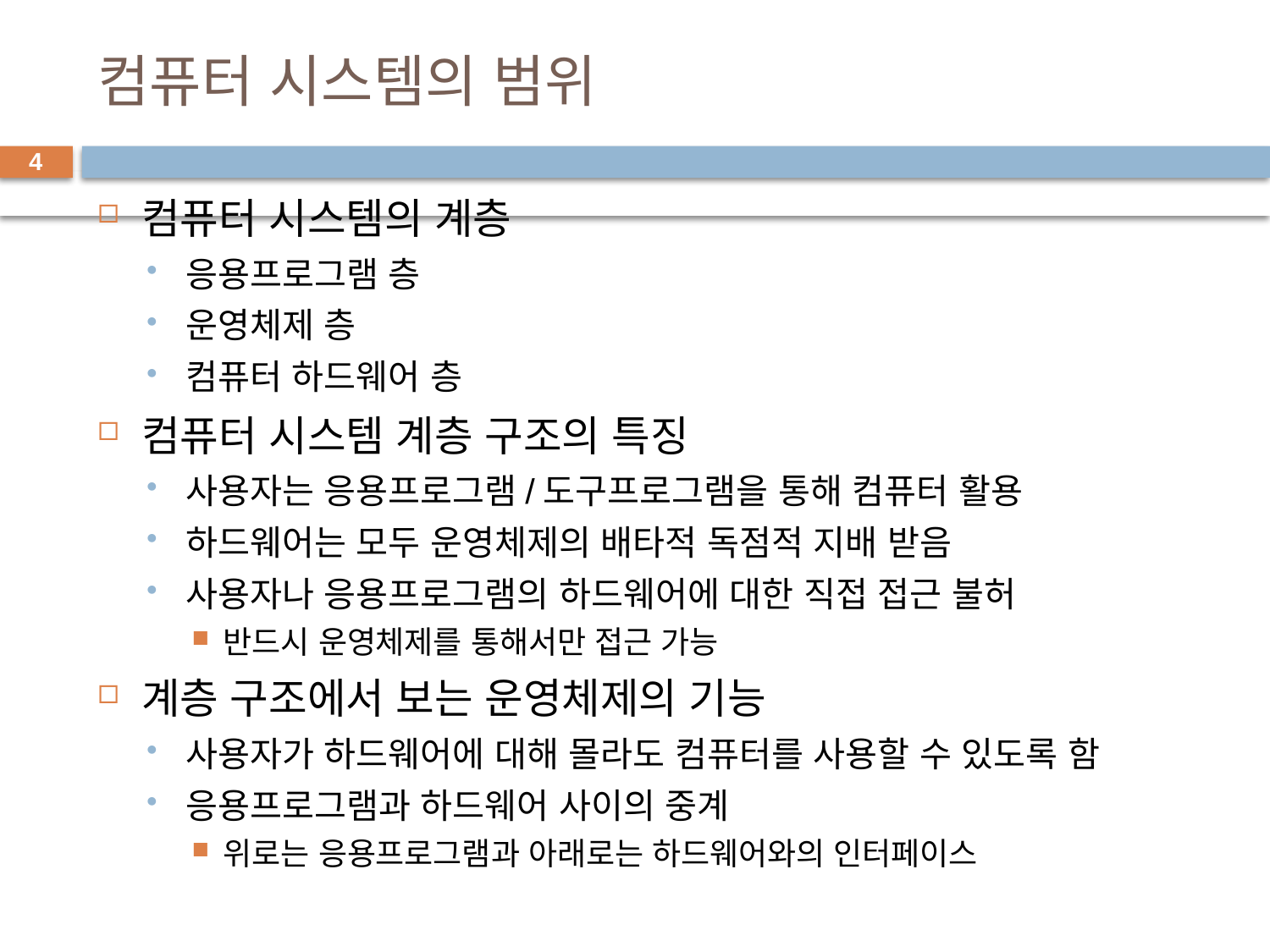

# 컴퓨터 시스템의 범위
4
컴퓨터 시스템의 계층
응용프로그램 층
운영체제 층
컴퓨터 하드웨어 층
컴퓨터 시스템 계층 구조의 특징
사용자는 응용프로그램/도구프로그램을 통해 컴퓨터 활용
하드웨어는 모두 운영체제의 배타적 독점적 지배 받음
사용자나 응용프로그램의 하드웨어에 대한 직접 접근 불허
반드시 운영체제를 통해서만 접근 가능
계층 구조에서 보는 운영체제의 기능
사용자가 하드웨어에 대해 몰라도 컴퓨터를 사용할 수 있도록 함
응용프로그램과 하드웨어 사이의 중계
위로는 응용프로그램과 아래로는 하드웨어와의 인터페이스